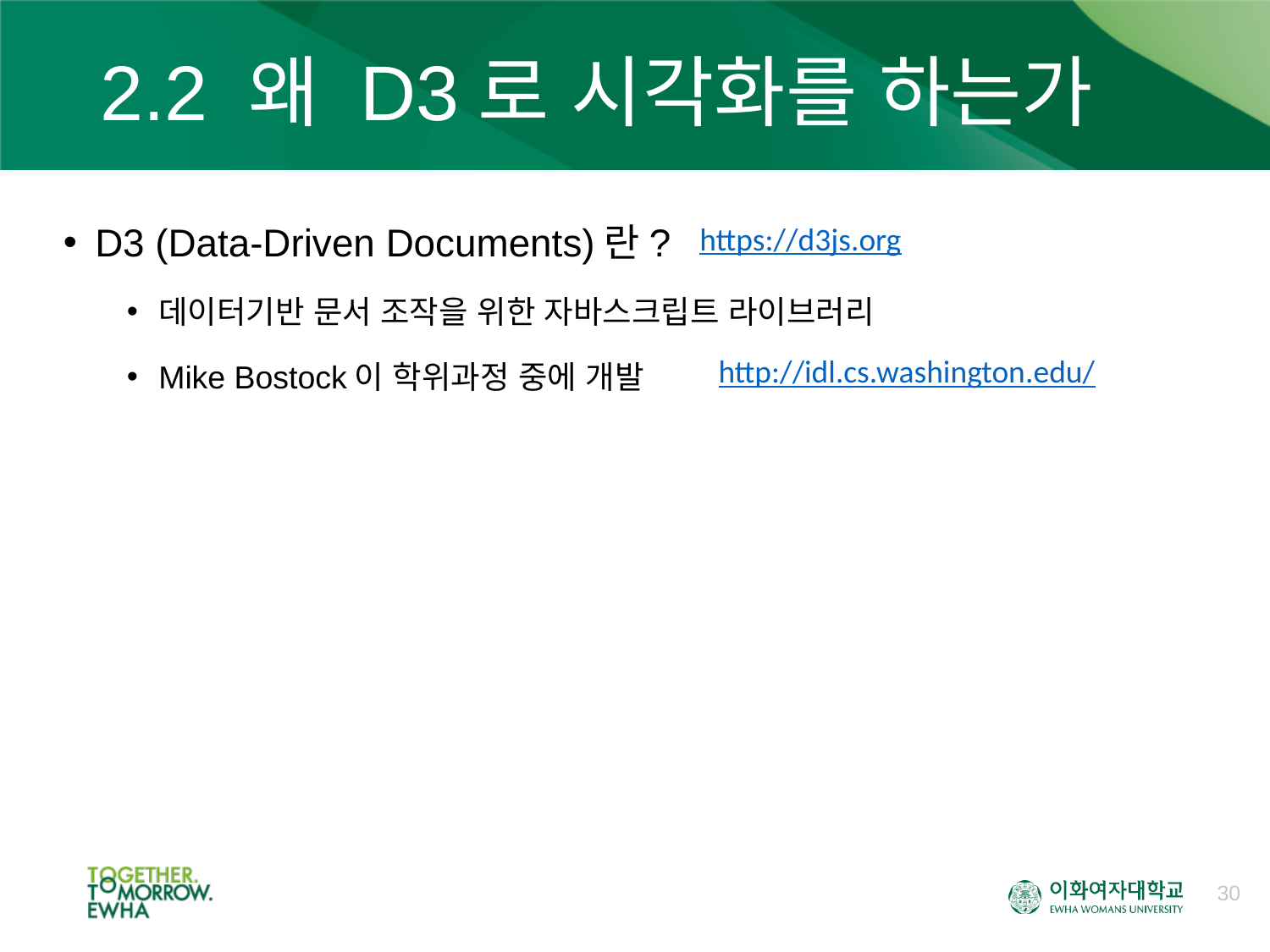

# 2.2 왜 D3로 시각화를 하는가
D3 (Data-Driven Documents)란?
데이터기반 문서 조작을 위한 자바스크립트 라이브러리
Mike Bostock이 학위과정 중에 개발
https://d3js.org
http://idl.cs.washington.edu/
30